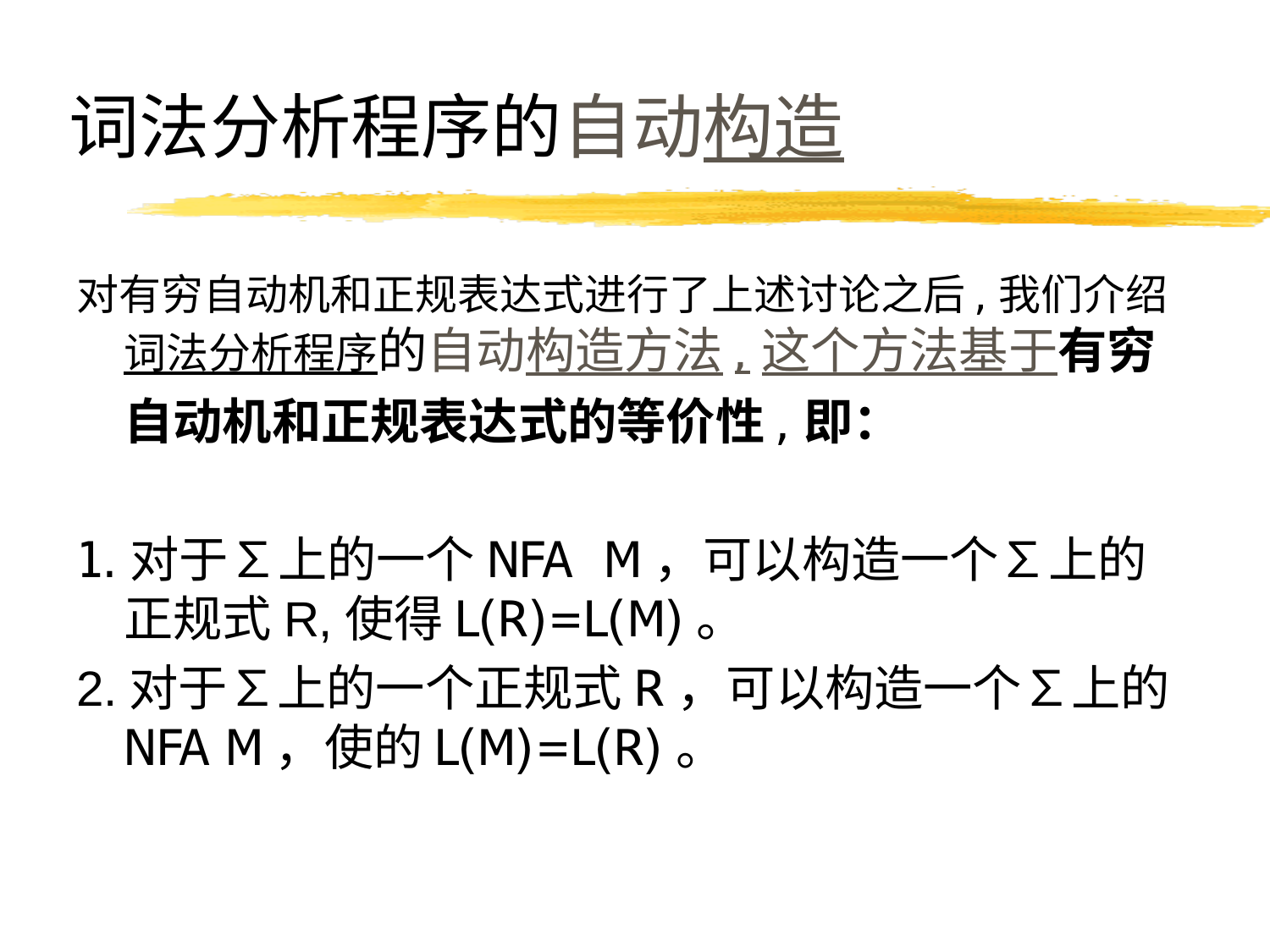

# 词法分析程序的自动构造
对有穷自动机和正规表达式进行了上述讨论之后,我们介绍词法分析程序的自动构造方法,这个方法基于有穷自动机和正规表达式的等价性,即：

1.对于∑上的一个NFA  M，可以构造一个∑上的正规式R,使得L(R)=L(M)。
2.对于∑上的一个正规式R，可以构造一个∑上的NFA M，使的L(M)=L(R)。